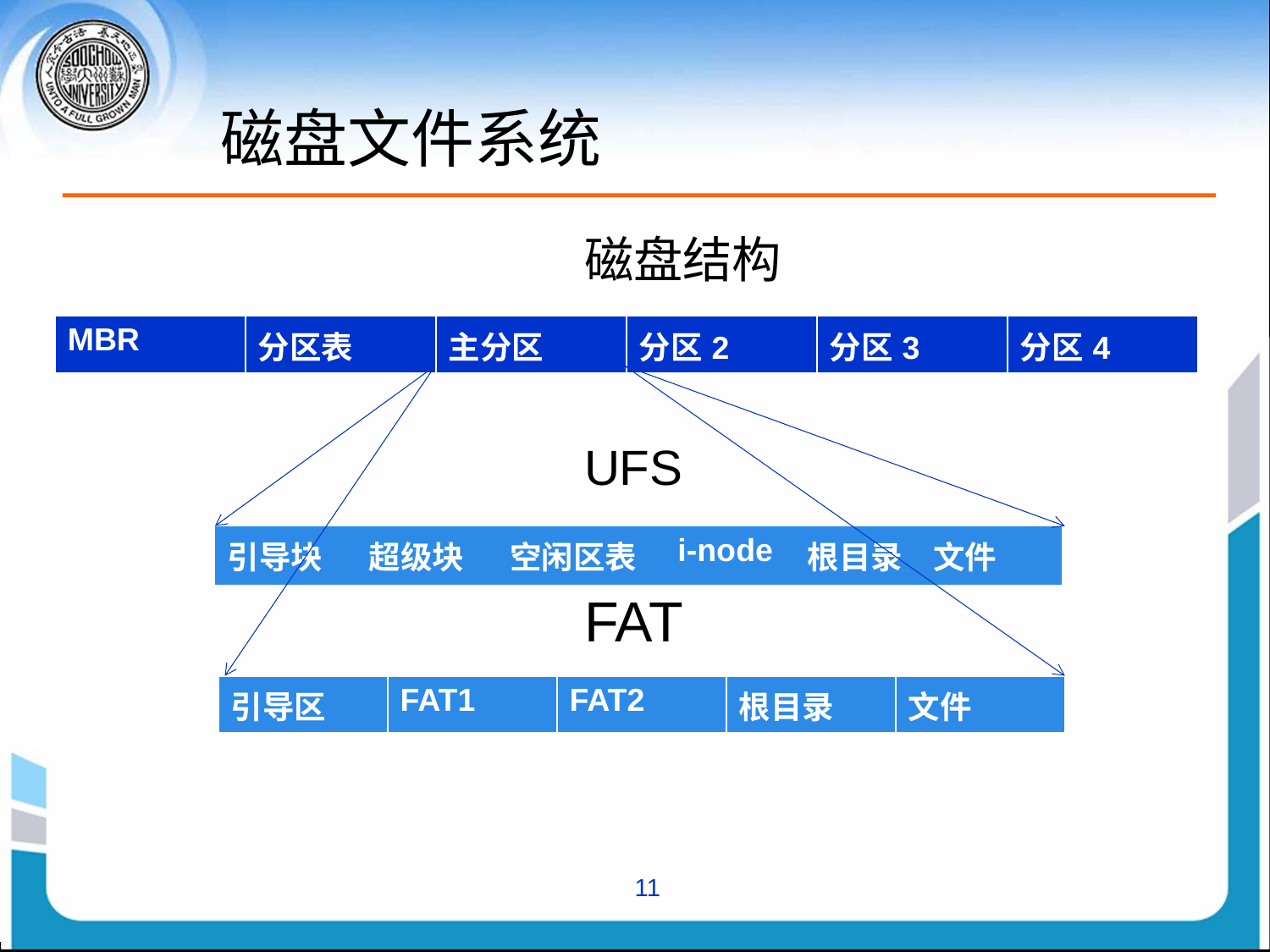

# 磁盘文件系统
				磁盘结构

				UFS

				FAT

| MBR | 分区表 | 主分区 | 分区2 | 分区3 | 分区4 |
| --- | --- | --- | --- | --- | --- |
| 引导块 | 超级块 | 空闲区表 | i-node | 根目录 | 文件 |
| --- | --- | --- | --- | --- | --- |
| 引导区 | FAT1 | FAT2 | 根目录 | 文件 |
| --- | --- | --- | --- | --- |
11